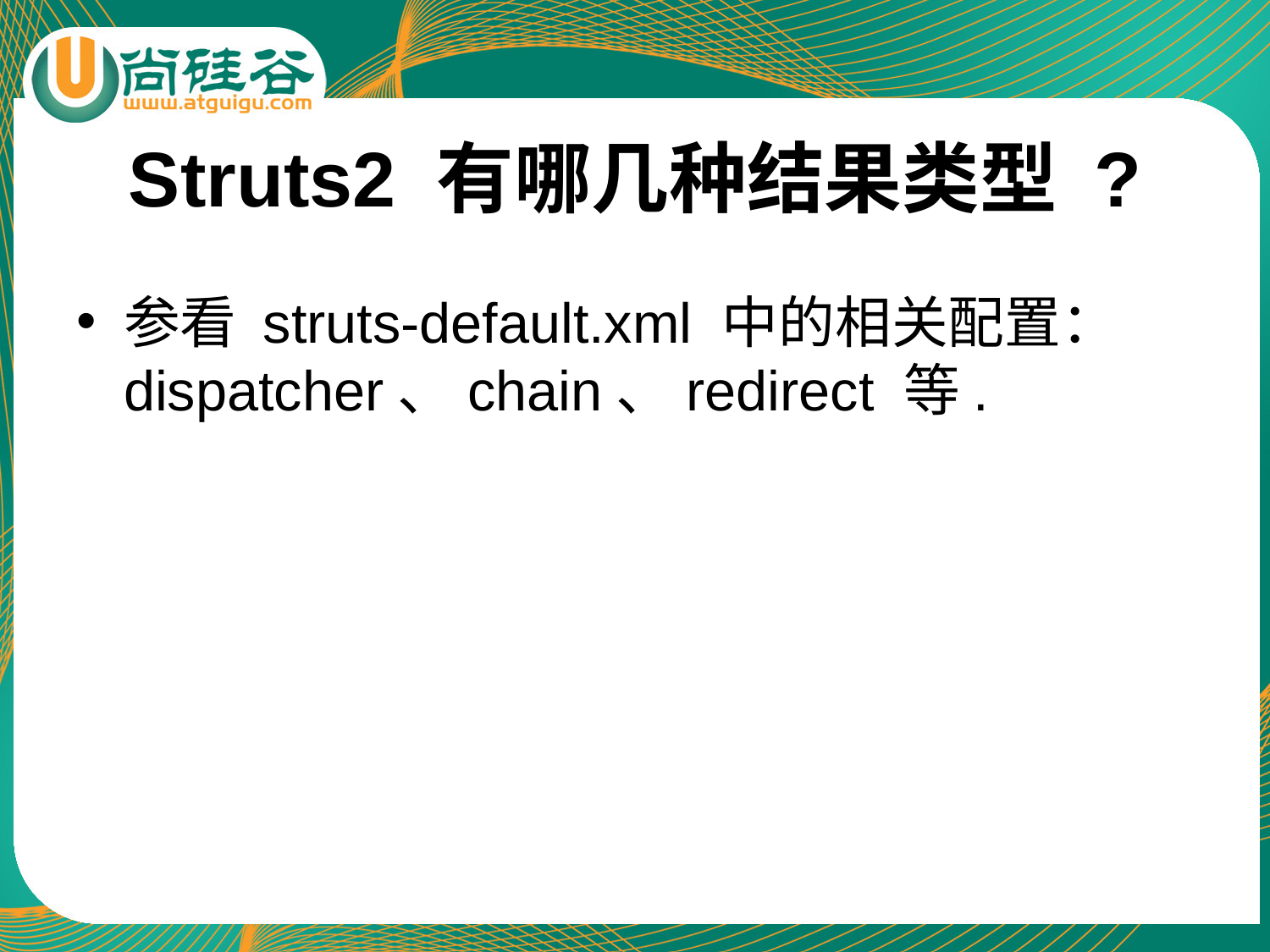

# Struts2 有哪几种结果类型 ?
参看 struts-default.xml 中的相关配置：dispatcher、chain、redirect 等.